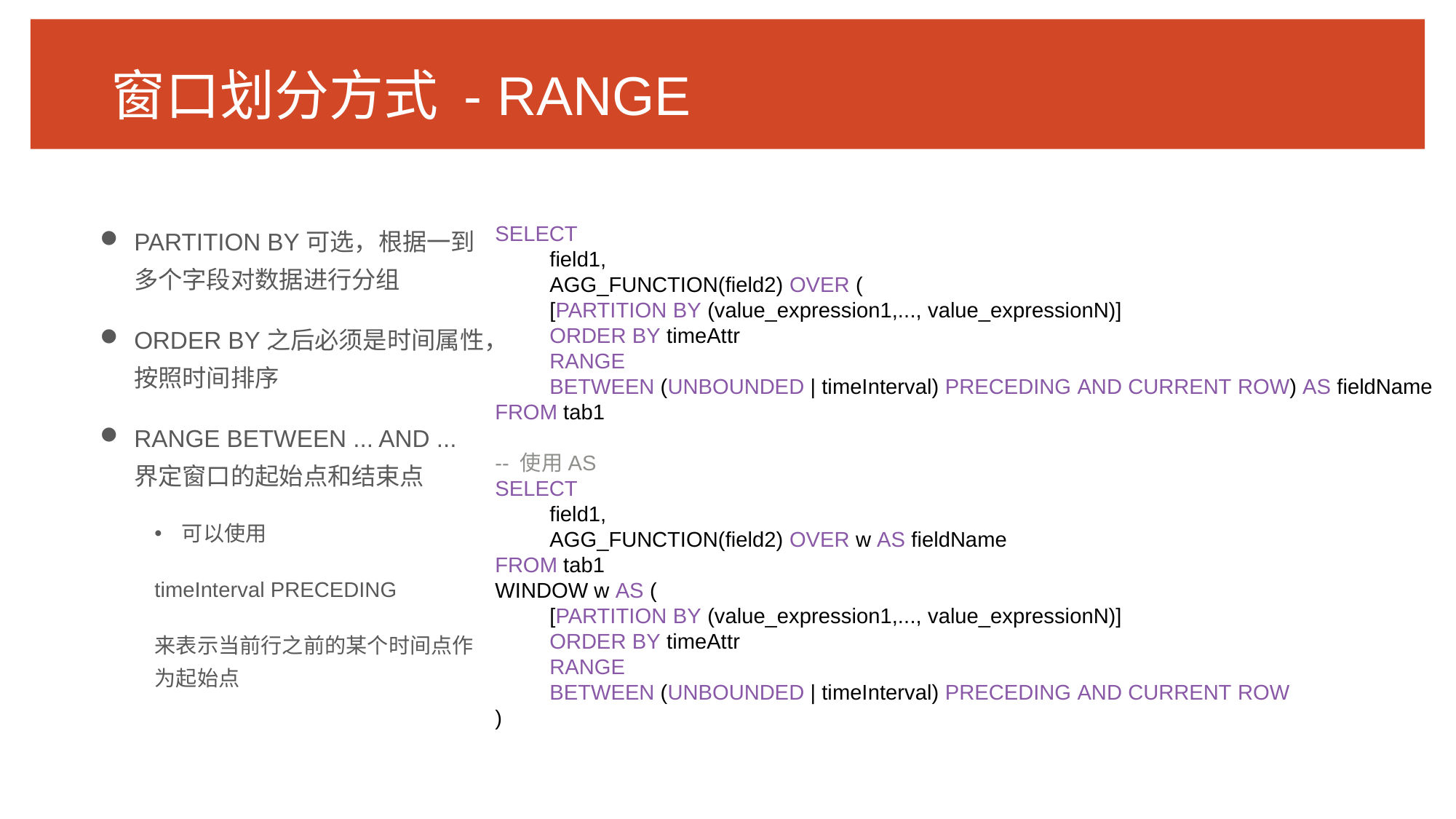

# 窗口划分方式 - RANGE
SELECT
field1,
AGG_FUNCTION(field2) OVER (
[PARTITION BY (value_expression1,..., value_expressionN)]
ORDER BY timeAttr
RANGE
BETWEEN (UNBOUNDED | timeInterval) PRECEDING AND CURRENT ROW) AS fieldName
FROM tab1

-- 使用AS
SELECT
field1,
AGG_FUNCTION(field2) OVER w AS fieldName
FROM tab1
WINDOW w AS (
[PARTITION BY (value_expression1,..., value_expressionN)]
ORDER BY timeAttr
RANGE
BETWEEN (UNBOUNDED | timeInterval) PRECEDING AND CURRENT ROW
)
PARTITION BY可选，根据一到多个字段对数据进行分组
ORDER BY之后必须是时间属性，按照时间排序
RANGE BETWEEN ... AND ...界定窗口的起始点和结束点
可以使用
timeInterval PRECEDING
来表示当前行之前的某个时间点作为起始点